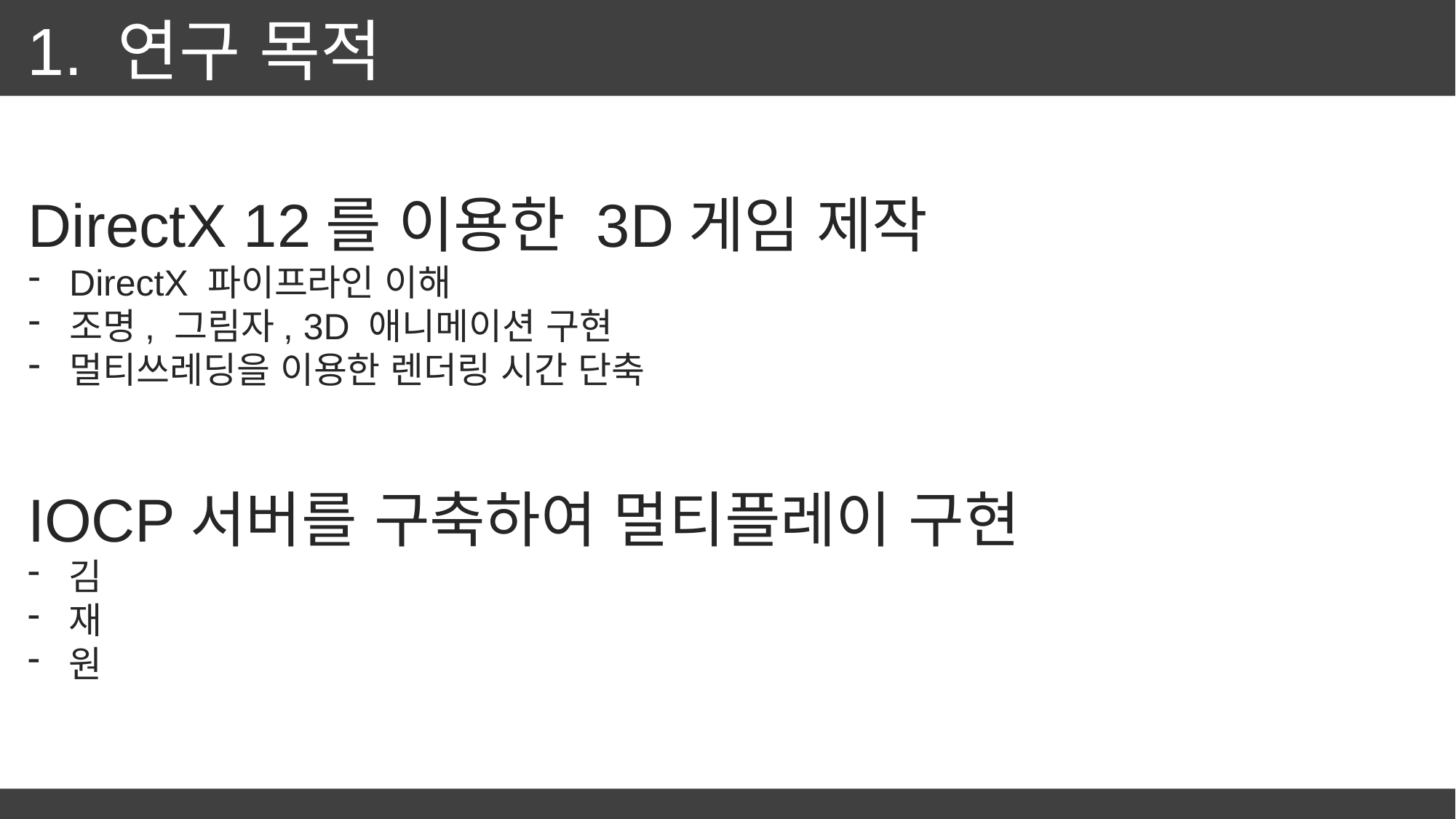

1. 연구 목적
DirectX 12를 이용한 3D게임 제작
DirectX 파이프라인 이해
조명, 그림자, 3D 애니메이션 구현
멀티쓰레딩을 이용한 렌더링 시간 단축
IOCP서버를 구축하여 멀티플레이 구현
김
재
원